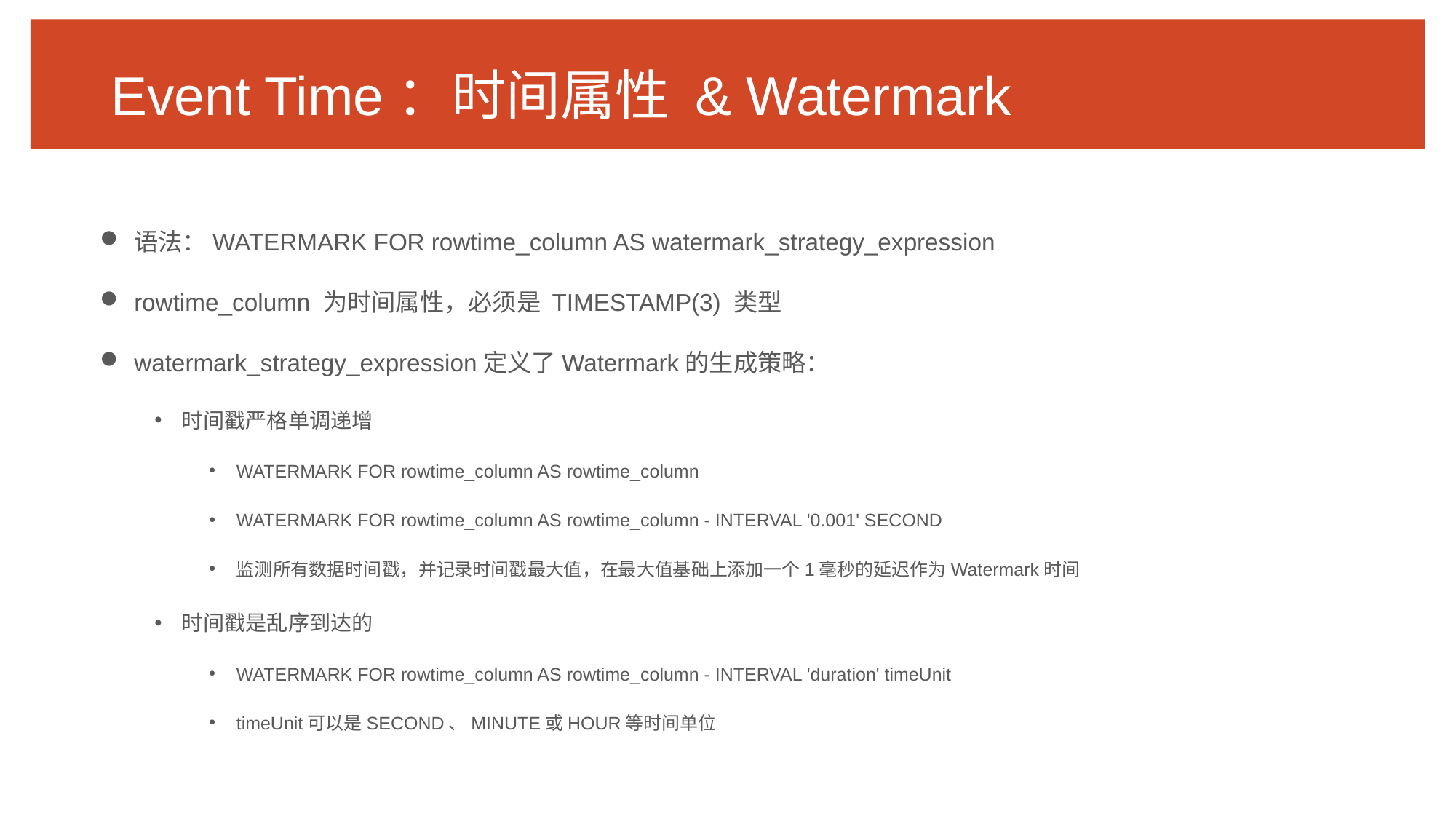

# Event Time：时间属性 & Watermark
语法：WATERMARK FOR rowtime_column AS watermark_strategy_expression
rowtime_column 为时间属性，必须是 TIMESTAMP(3) 类型
watermark_strategy_expression定义了Watermark的生成策略：
时间戳严格单调递增
WATERMARK FOR rowtime_column AS rowtime_column
WATERMARK FOR rowtime_column AS rowtime_column - INTERVAL '0.001' SECOND
监测所有数据时间戳，并记录时间戳最大值，在最大值基础上添加一个1毫秒的延迟作为Watermark时间
时间戳是乱序到达的
WATERMARK FOR rowtime_column AS rowtime_column - INTERVAL 'duration' timeUnit
timeUnit可以是SECOND、MINUTE或HOUR等时间单位